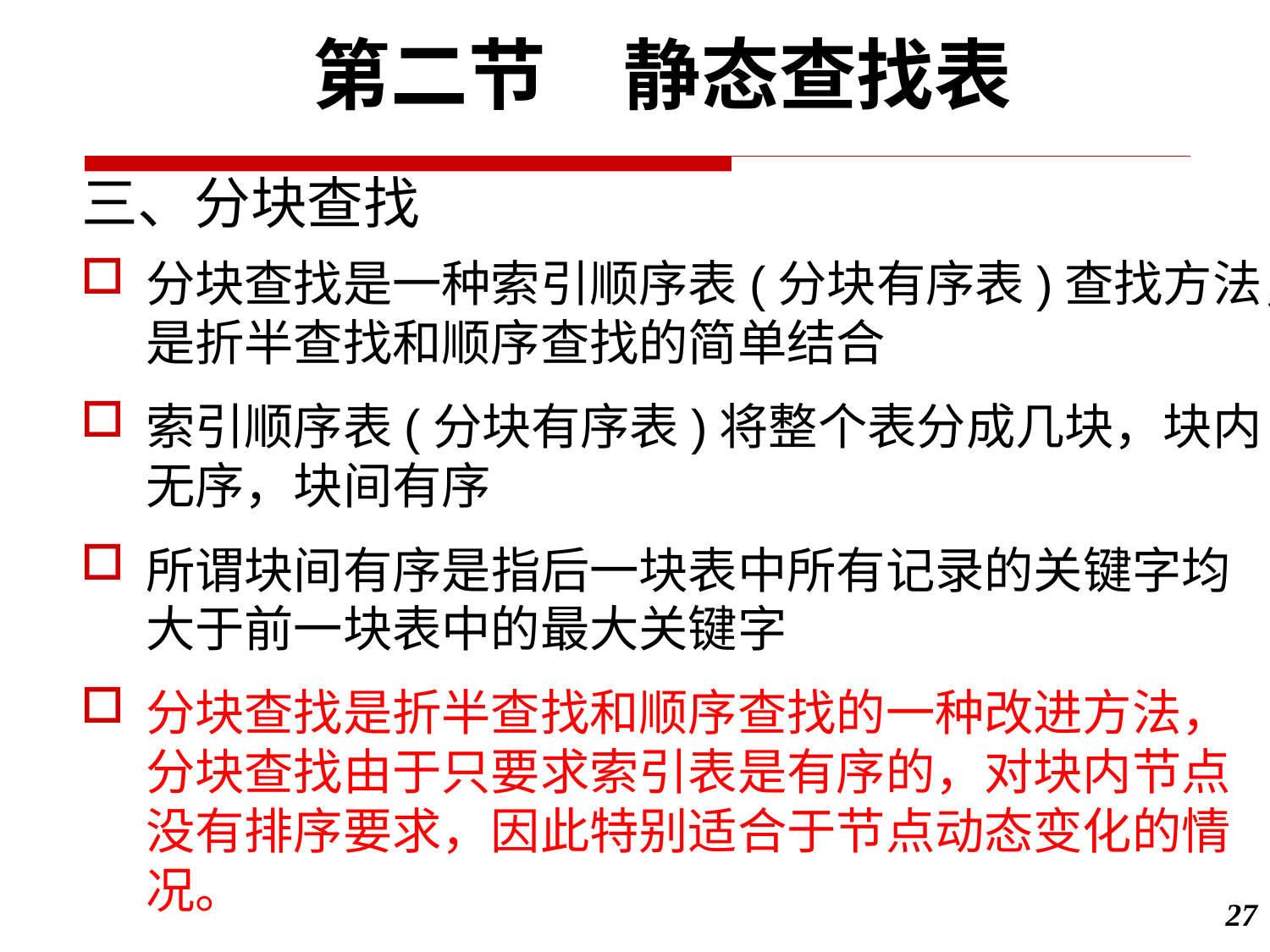

第二节　静态查找表
三、分块查找
分块查找是一种索引顺序表(分块有序表)查找方法，是折半查找和顺序查找的简单结合
索引顺序表(分块有序表)将整个表分成几块，块内无序，块间有序
所谓块间有序是指后一块表中所有记录的关键字均大于前一块表中的最大关键字
分块查找是折半查找和顺序查找的一种改进方法，分块查找由于只要求索引表是有序的，对块内节点没有排序要求，因此特别适合于节点动态变化的情况。
27